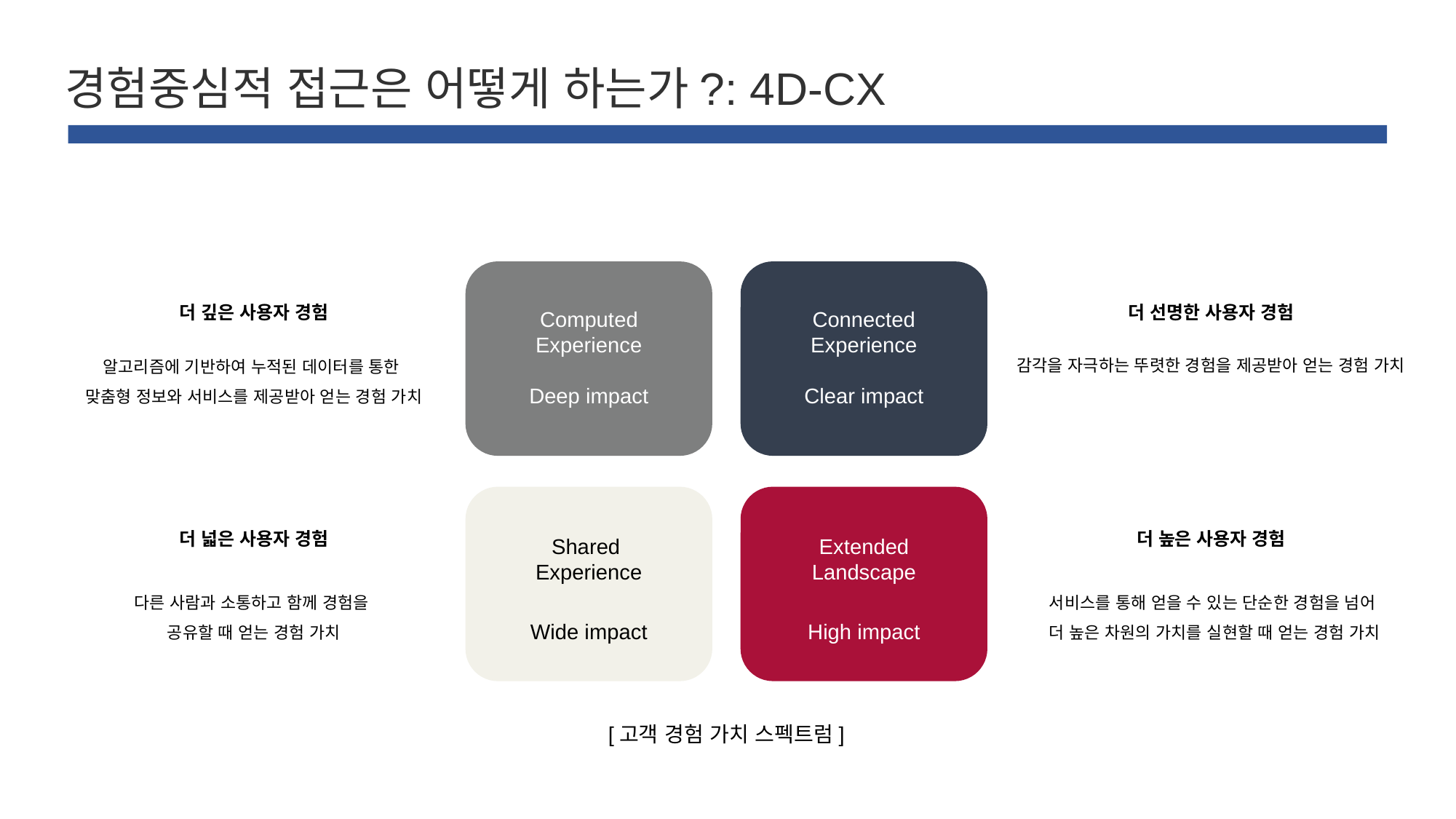

경험중심적 접근은 어떻게 하는가?: 4D-CX

더 깊은 사용자 경험
더 선명한 사용자 경험
Computed Experience
Connected Experience
알고리즘에 기반하여 누적된 데이터를 통한
맞춤형 정보와 서비스를 제공받아 얻는 경험 가치
감각을 자극하는 뚜렷한 경험을 제공받아 얻는 경험 가치
Deep impact
Clear impact

더 넓은 사용자 경험
더 높은 사용자 경험
Shared
Experience
Extended Landscape
다른 사람과 소통하고 함께 경험을
공유할 때 얻는 경험 가치
서비스를 통해 얻을 수 있는 단순한 경험을 넘어
더 높은 차원의 가치를 실현할 때 얻는 경험 가치
Wide impact
High impact
[고객 경험 가치 스펙트럼]